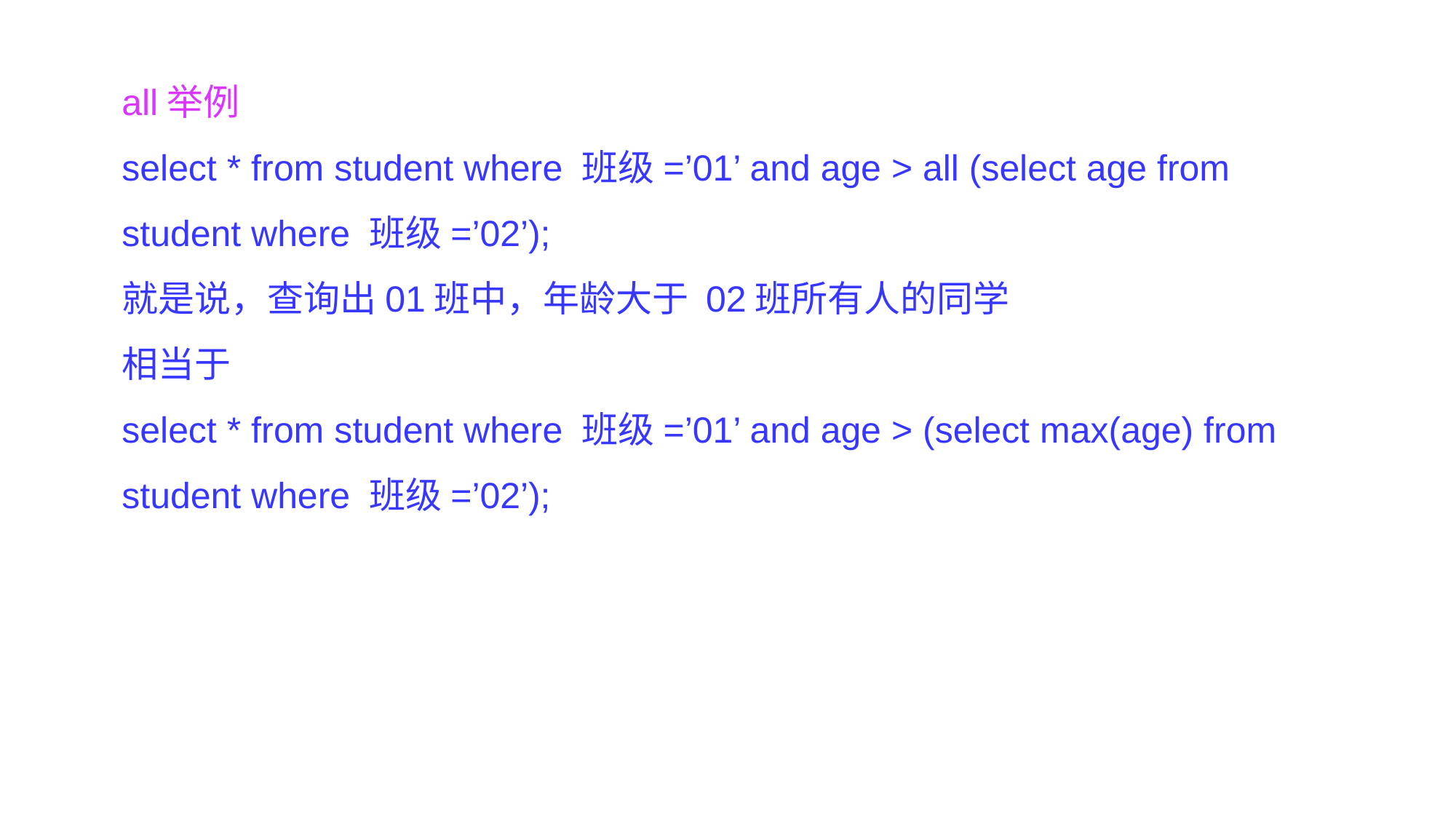

all举例
select * from student where 班级=’01’ and age > all (select age from student where 班级=’02’);
就是说，查询出01班中，年龄大于 02班所有人的同学
相当于
select * from student where 班级=’01’ and age > (select max(age) from student where 班级=’02’);